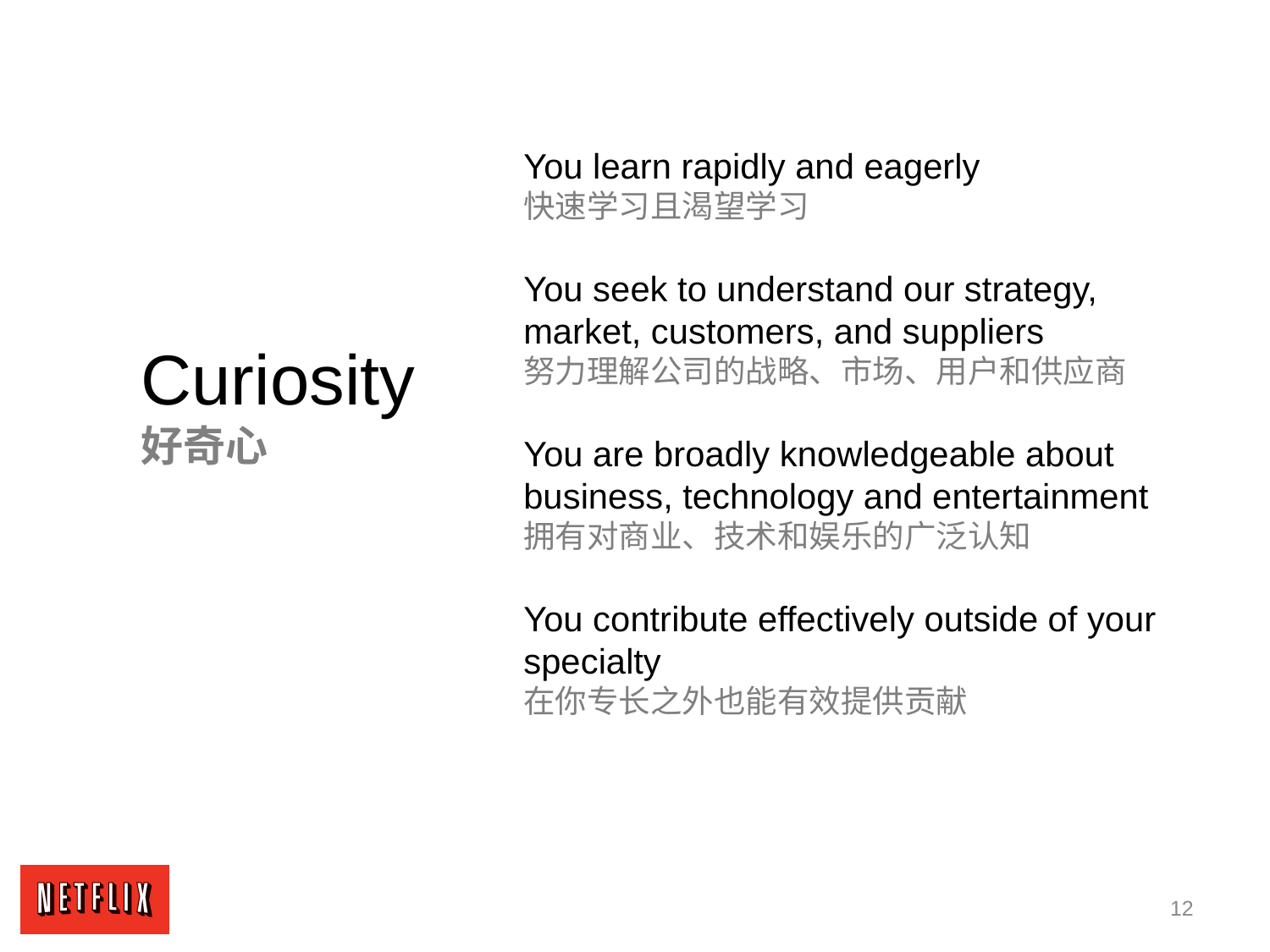

You learn rapidly and eagerly
快速学习且渴望学习

You seek to understand our strategy, market, customers, and suppliers
努力理解公司的战略、市场、用户和供应商

You are broadly knowledgeable about business, technology and entertainment
拥有对商业、技术和娱乐的广泛认知

You contribute effectively outside of your specialty
在你专长之外也能有效提供贡献
Curiosity
好奇心
12